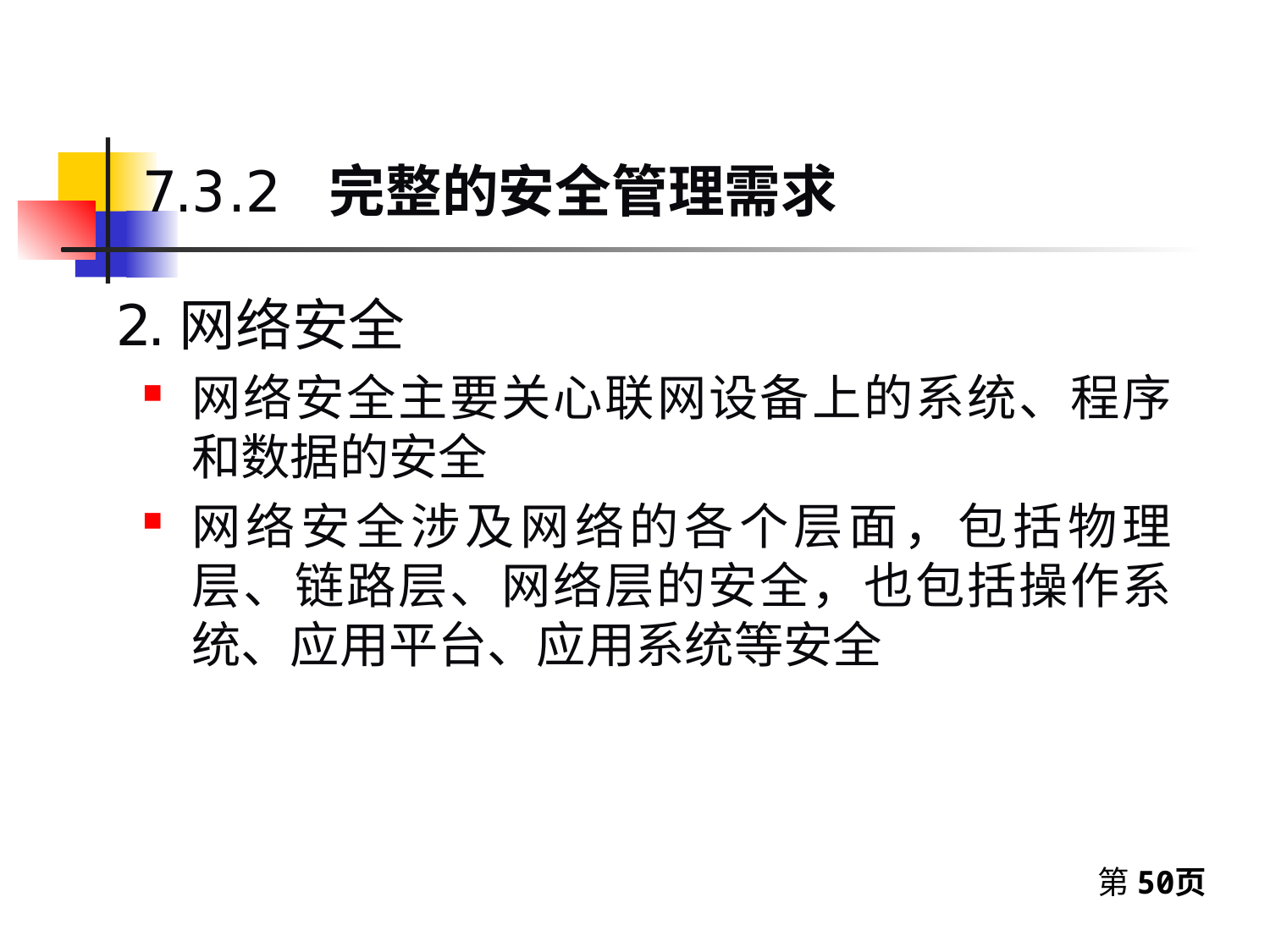

7.3.2  完整的安全管理需求
2.网络安全
网络安全主要关心联网设备上的系统、程序和数据的安全
网络安全涉及网络的各个层面，包括物理层、链路层、网络层的安全，也包括操作系统、应用平台、应用系统等安全